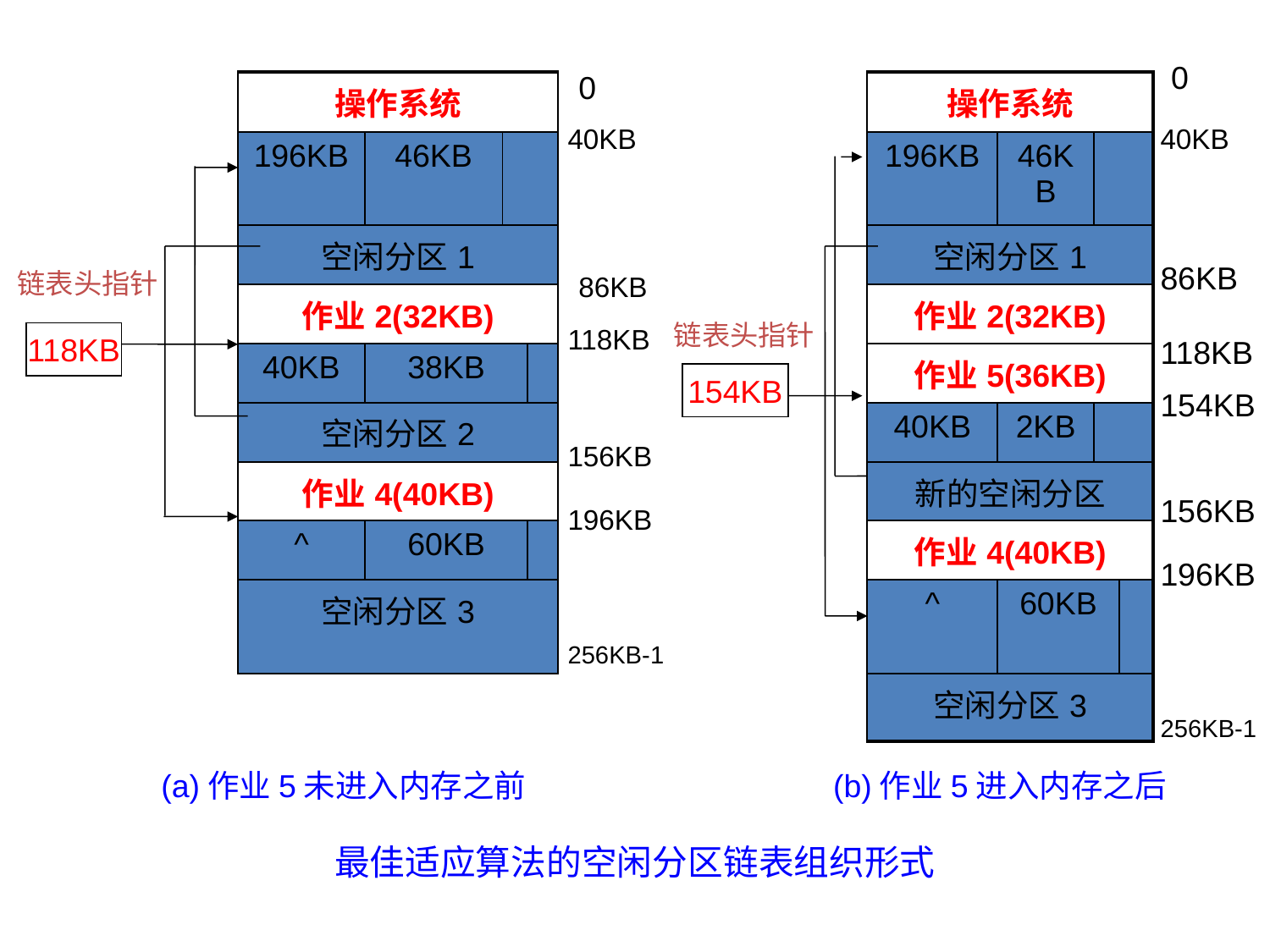

0
0
|  | 操作系统 |  |  |  |  | 操作系统 |  |  |  |
| --- | --- | --- | --- | --- | --- | --- | --- | --- | --- |
|  | 196KB | 46KB |  |  |  | 196KB | 46KB |  |  |
|  | 空闲分区1 |  |  |  |  | 空闲分区1 |  |  |  |
|  | 作业2(32KB) |  |  |  |  | 作业2(32KB) |  |  |  |
|  | 40KB | 38KB |  |  |  | 作业5(36KB) |  |  |  |
|  | 空闲分区2 |  |  |  |  | 40KB | 2KB |  |  |
|  | 作业4(40KB) |  |  |  |  | 新的空闲分区 |  |  |  |
|  | ^ | 60KB |  |  |  | 作业4(40KB) |  |  |  |
|  | 空闲分区3 |  |  |  |  | ^ | 60KB |  |  |
|  |  |  |  |  |  | 空闲分区3 |  |  |  |
40KB
40KB

86KB
链表头指针
86KB
链表头指针
118KB
118KB
118KB

154KB
154KB

156KB

156KB
196KB

196KB

256KB-1

256KB-1

(a)作业5未进入内存之前
(b)作业5进入内存之后
最佳适应算法的空闲分区链表组织形式